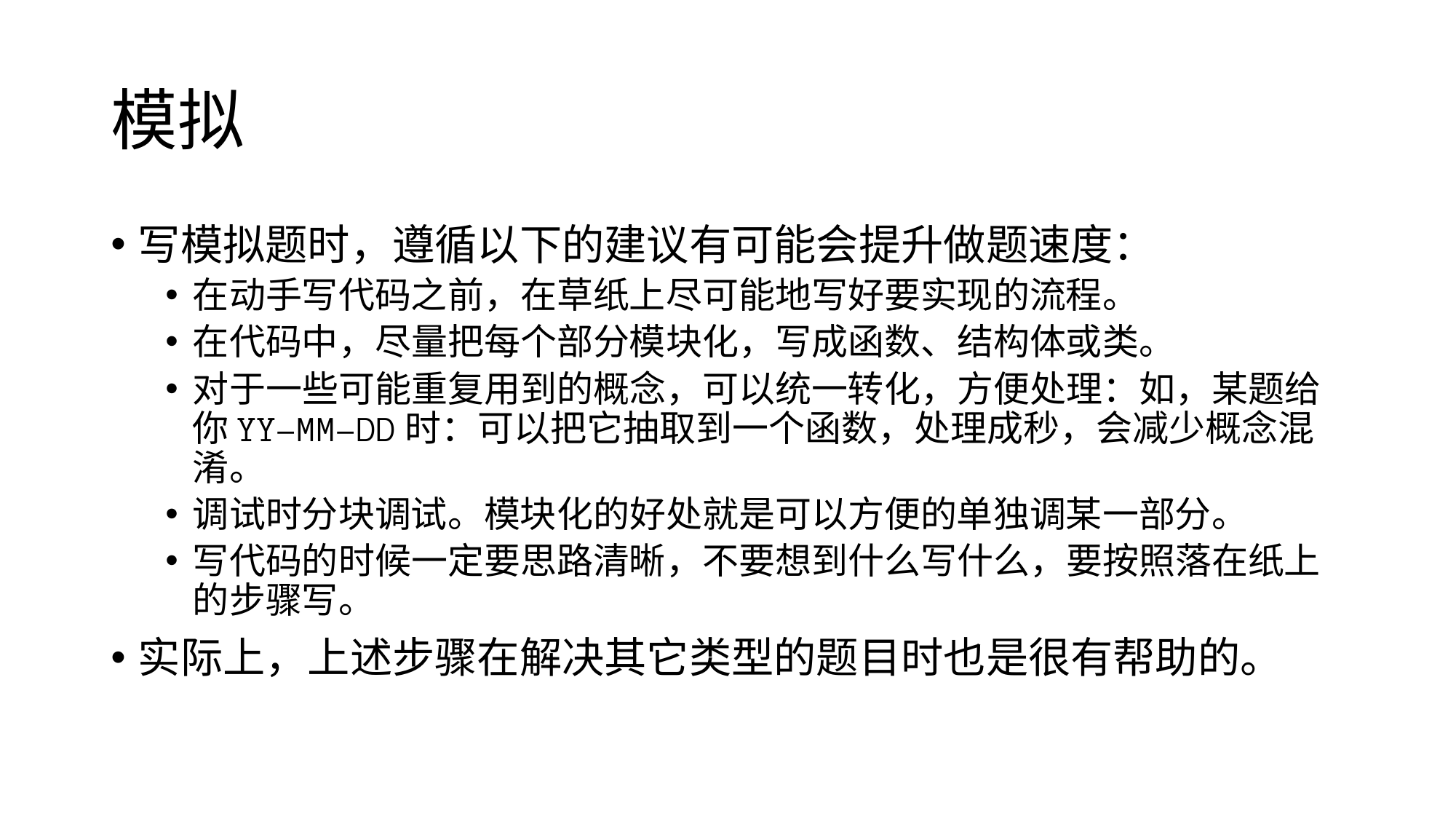

# 模拟
写模拟题时，遵循以下的建议有可能会提升做题速度：
在动手写代码之前，在草纸上尽可能地写好要实现的流程。
在代码中，尽量把每个部分模块化，写成函数、结构体或类。
对于一些可能重复用到的概念，可以统一转化，方便处理：如，某题给你YY-MM-DD时：可以把它抽取到一个函数，处理成秒，会减少概念混淆。
调试时分块调试。模块化的好处就是可以方便的单独调某一部分。
写代码的时候一定要思路清晰，不要想到什么写什么，要按照落在纸上的步骤写。
实际上，上述步骤在解决其它类型的题目时也是很有帮助的。